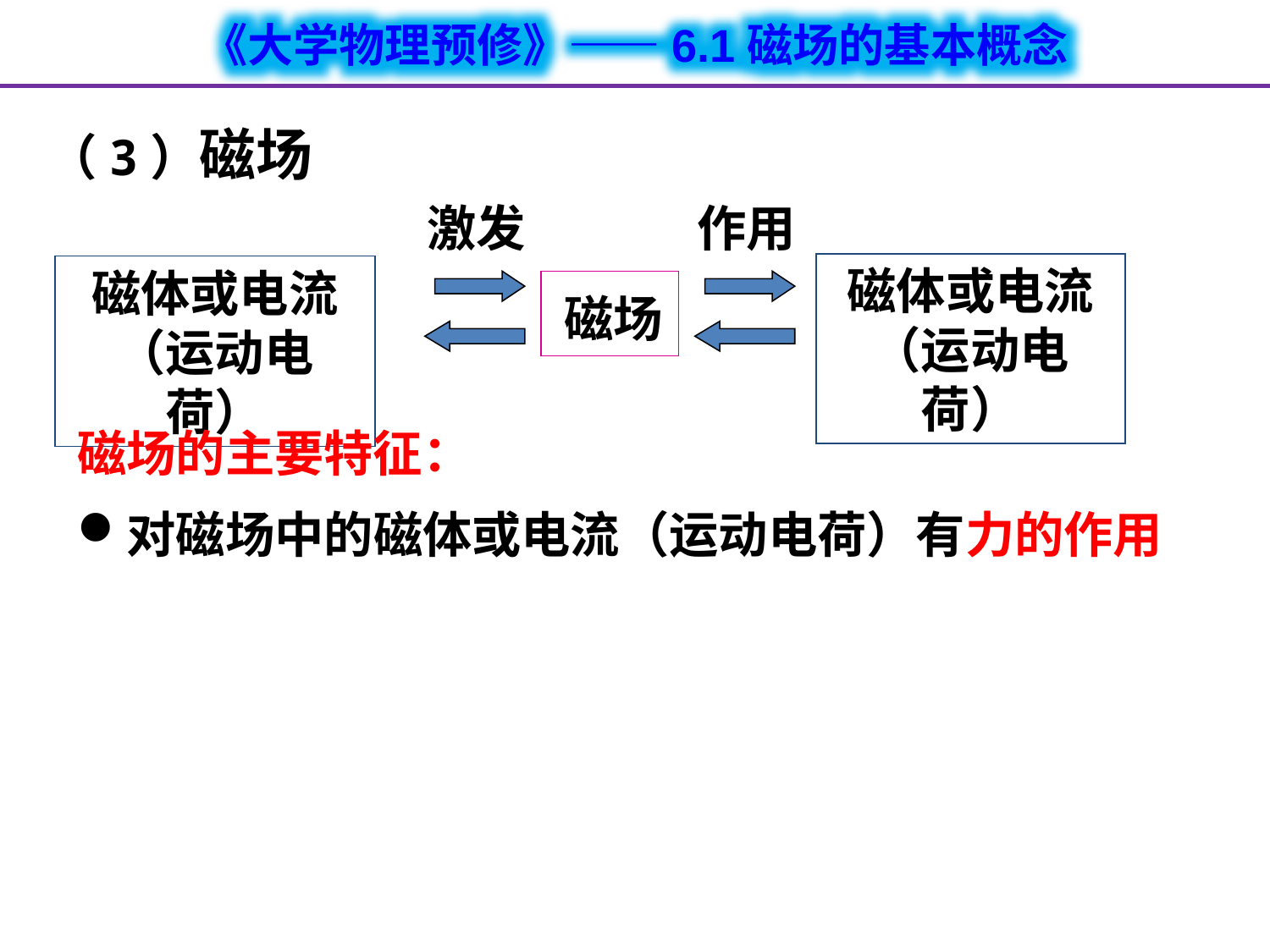

（3）磁场
激发

作用

磁体或电流（运动电荷）
磁体或电流（运动电荷）

磁场

磁场的主要特征：
对磁场中的磁体或电流（运动电荷）有力的作用